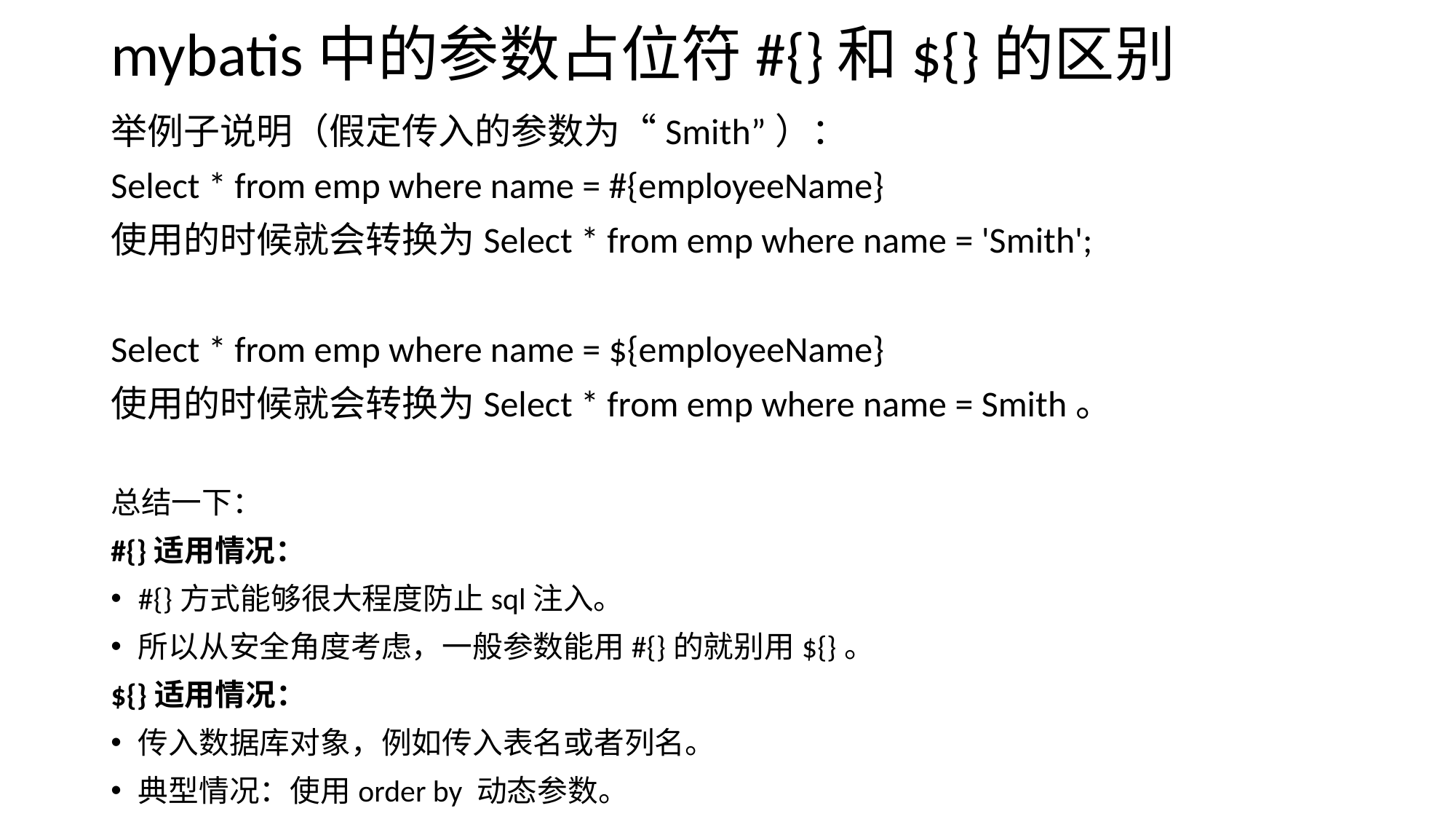

# mybatis中的参数占位符#{}和${}的区别
举例子说明（假定传入的参数为“Smith”）：
Select * from emp where name = #{employeeName}
使用的时候就会转换为Select * from emp where name = 'Smith';

Select * from emp where name = ${employeeName}
使用的时候就会转换为Select * from emp where name = Smith。

总结一下：
#{}适用情况：
#{}方式能够很大程度防止sql注入。
所以从安全角度考虑，一般参数能用#{}的就别用${}。
${}适用情况：
传入数据库对象，例如传入表名或者列名。
典型情况：使用order by 动态参数。